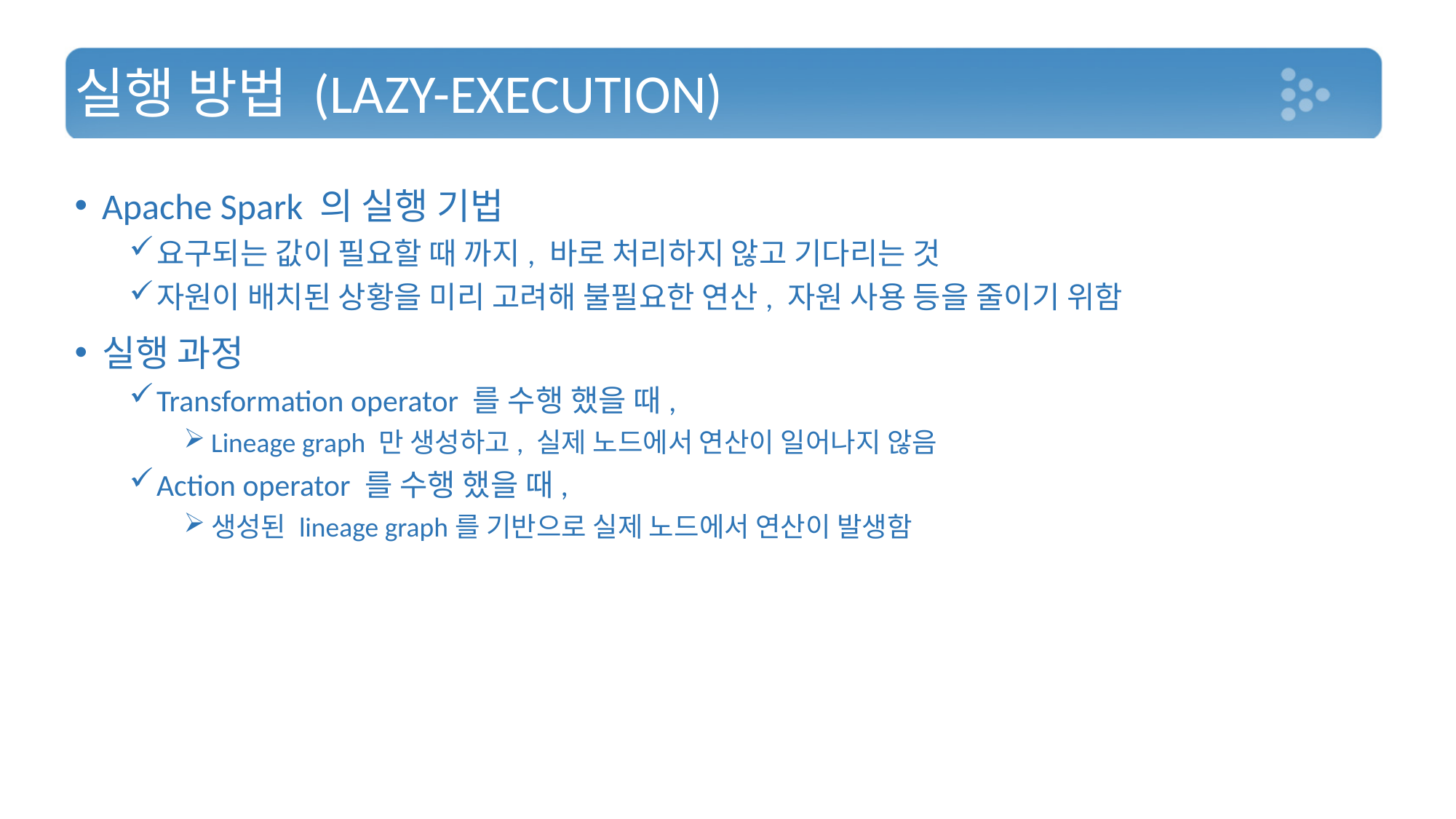

# 실행 방법 (LAZY-EXECUTION)
Apache Spark 의 실행 기법
요구되는 값이 필요할 때 까지, 바로 처리하지 않고 기다리는 것
자원이 배치된 상황을 미리 고려해 불필요한 연산, 자원 사용 등을 줄이기 위함
실행 과정
Transformation operator 를 수행 했을 때,
Lineage graph 만 생성하고, 실제 노드에서 연산이 일어나지 않음
Action operator 를 수행 했을 때,
생성된 lineage graph를 기반으로 실제 노드에서 연산이 발생함